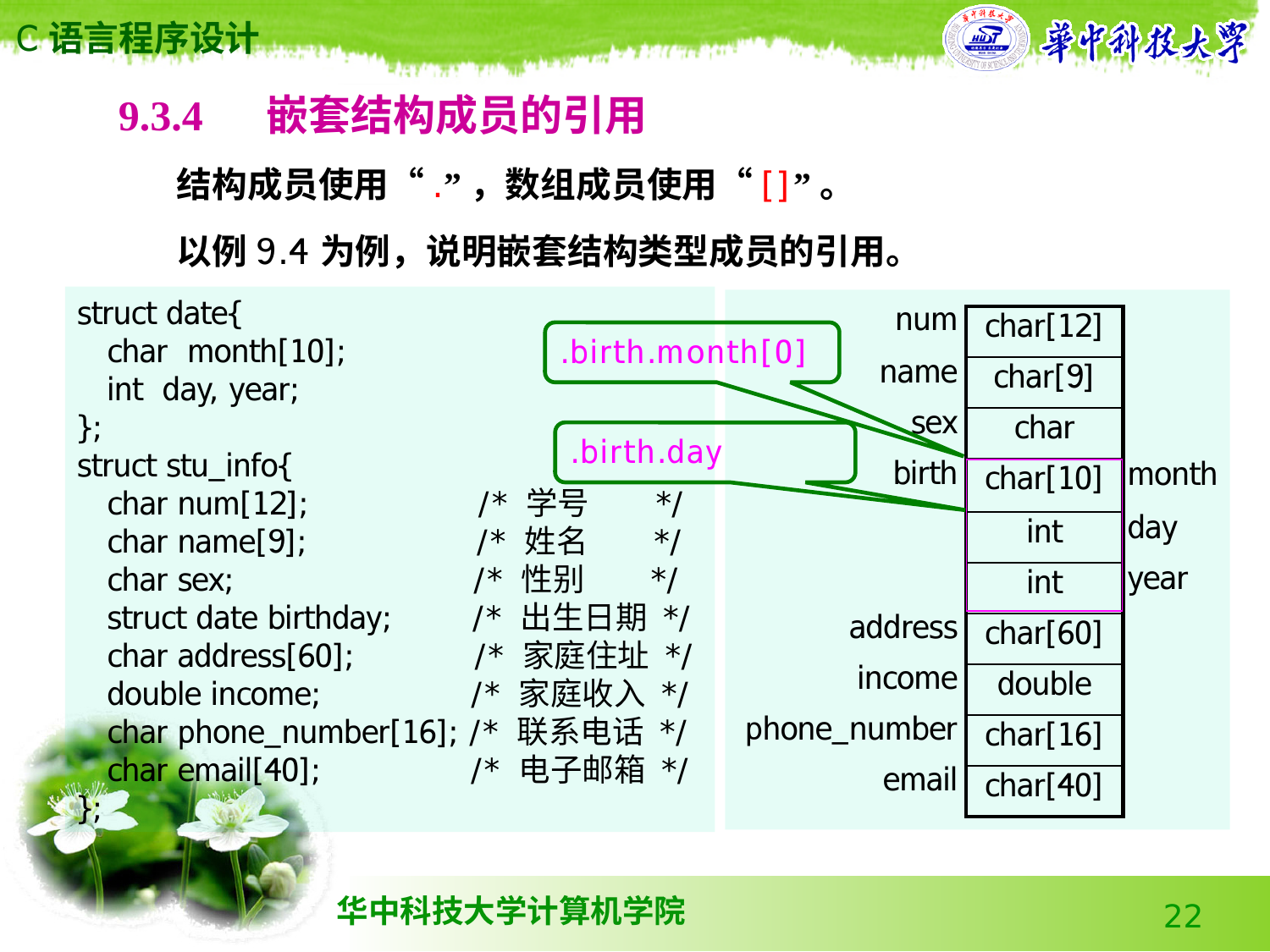

9.3.4 　嵌套结构成员的引用
       结构成员使用“.”，数组成员使用“[]”。
       以例9.4为例，说明嵌套结构类型成员的引用。
struct date{
   char  month[10];
   int  day, year;
};
struct stu_info{
   char num[12];                 /* 学号        */
   char name[9];                 /* 姓名        */
   char sex;                        /* 性别        */
   struct date birthday;        /* 出生日期 */
   char address[60];            /* 家庭住址 */
   double income;               /* 家庭收入 */
   char phone_number[16]; /* 联系电话 */
   char email[40];               /* 电子邮箱 */
};

| num |
| --- |
| name |
| sex |
| birth |
|  |
|  |
| address |
| income |
| phone\_number |
| email |
|  |
| --- |
|  |
|  |
| month |
| day |
| year |
|  |
|  |
|  |
|  |
| char[12] |
| --- |
| char[9] |
| char |
| char[10] |
| int |
| int |
| char[60] |
| double |
| char[16] |
| char[40] |
.birth.month[0]
.birth.day

22